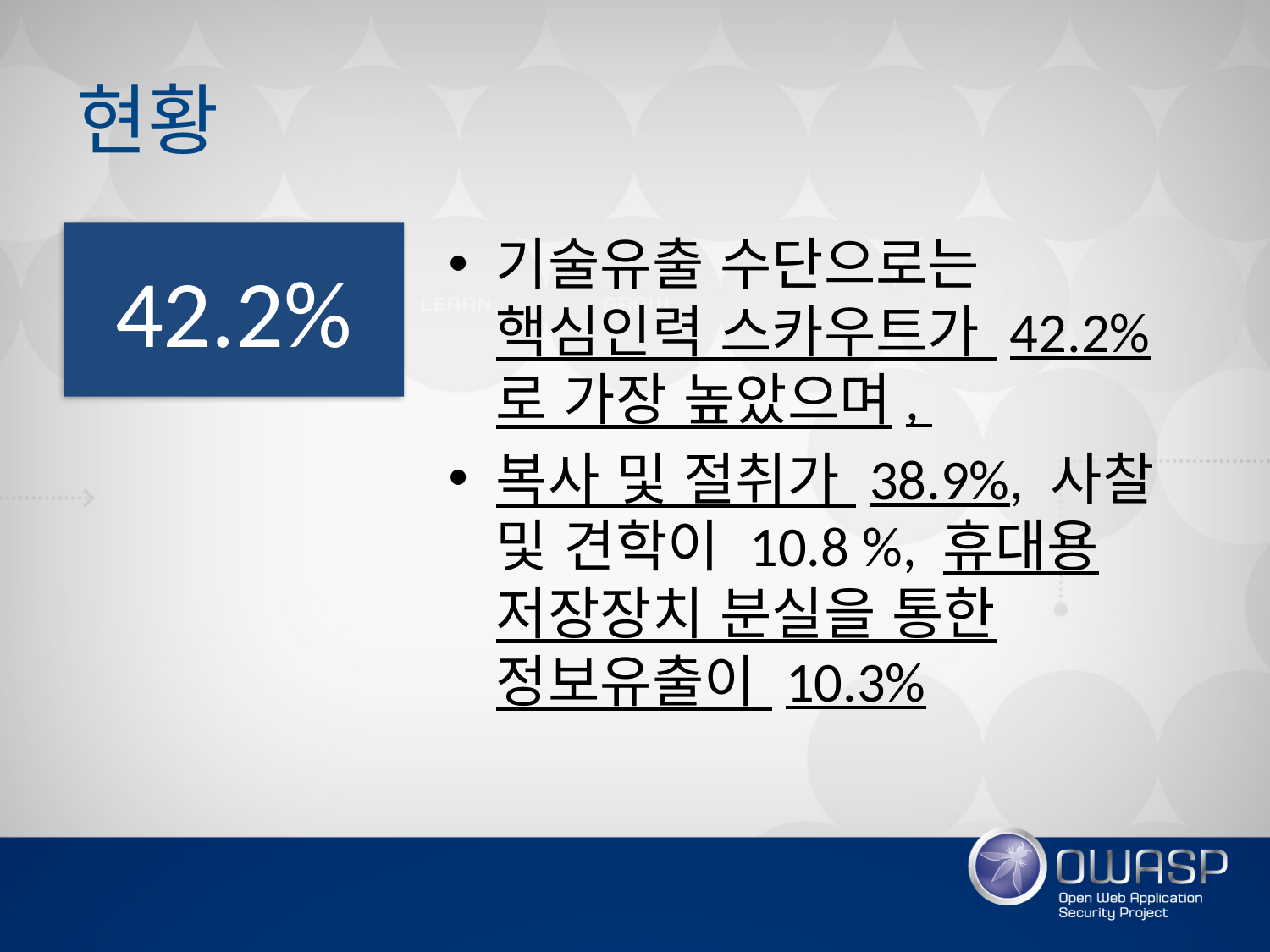

# 현황
42.2%
기술유출 수단으로는 핵심인력 스카우트가 42.2%로 가장 높았으며,
복사 및 절취가 38.9%, 사찰 및 견학이 10.8 %, 휴대용 저장장치 분실을 통한 정보유출이 10.3%